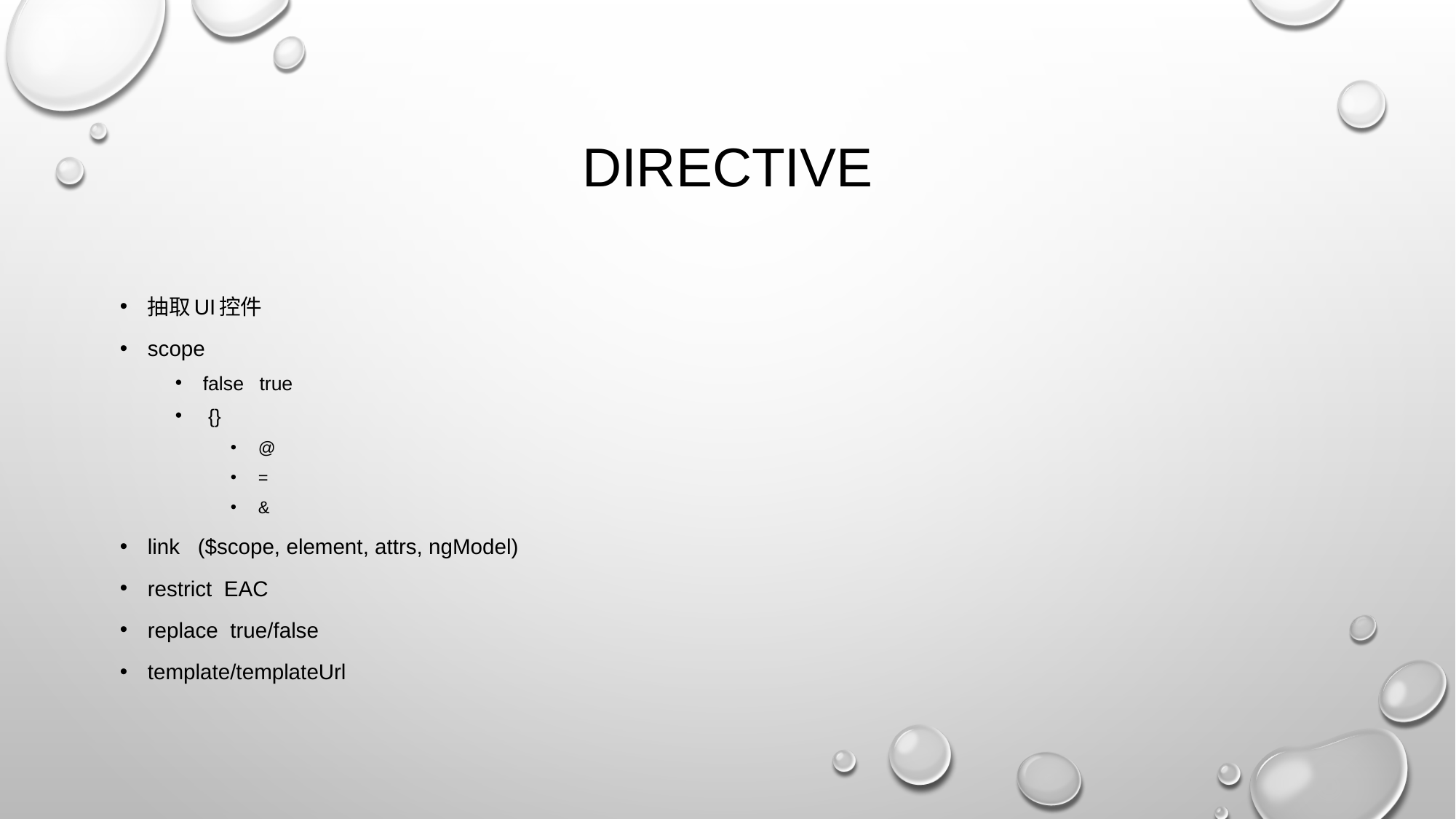

# directive
抽取UI控件
scope
false   true
 {}
@
=
&
link   ($scope, element, attrs, ngModel)
restrict  EAC
replace  true/false
template/templateUrl